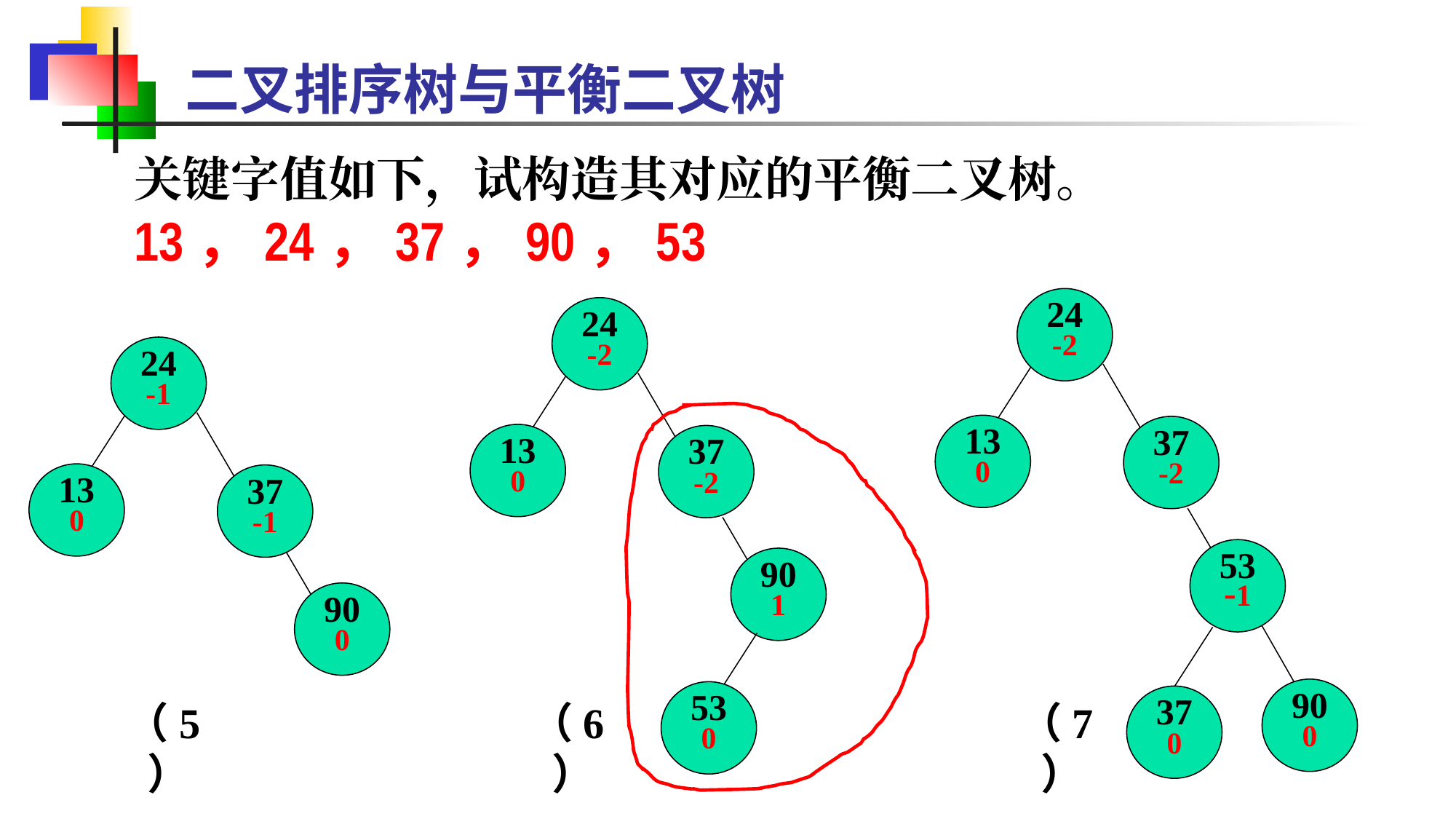

二叉排序树与平衡二叉树
关键字值如下，试构造其对应的平衡二叉树。
13，24，37，90，53
24 -2

13 0
24 -2

13 0

37 -2
（6）

90 1

53 0
24 -1

13 0

37 -1
（5）

37 -2

53-1

90 0

90 0
37 0
（7）